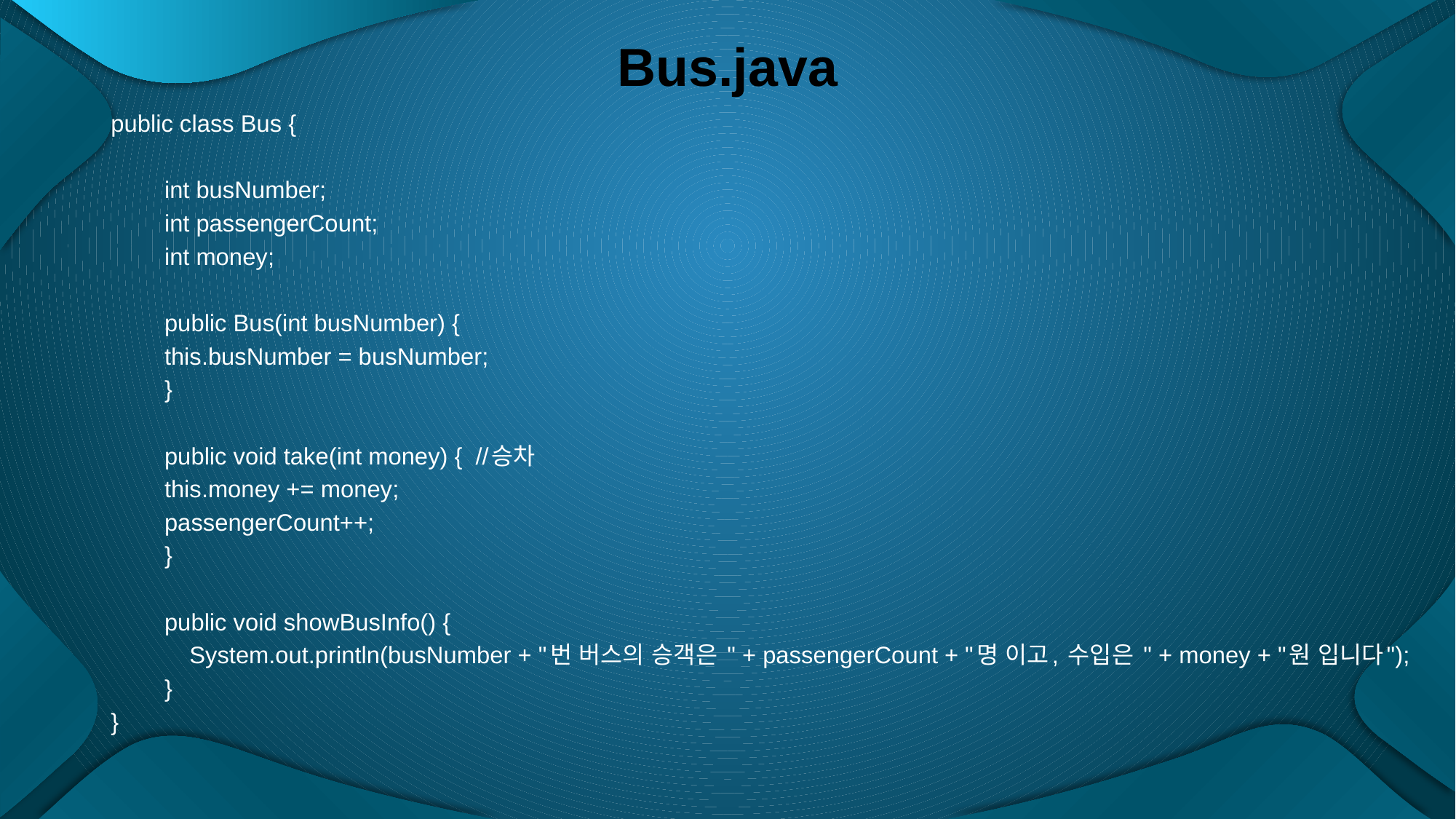

# Bus.java
public class Bus {

	int busNumber;
	int passengerCount;
	int money;

	public Bus(int busNumber) {
		this.busNumber = busNumber;
	}

	public void take(int money) {  //승차
		this.money += money;
		passengerCount++;
	}

	public void showBusInfo() {
            System.out.println(busNumber + "번 버스의 승객은 " + passengerCount + "명 이고, 수입은 " + money + "원 입니다");
	}
}